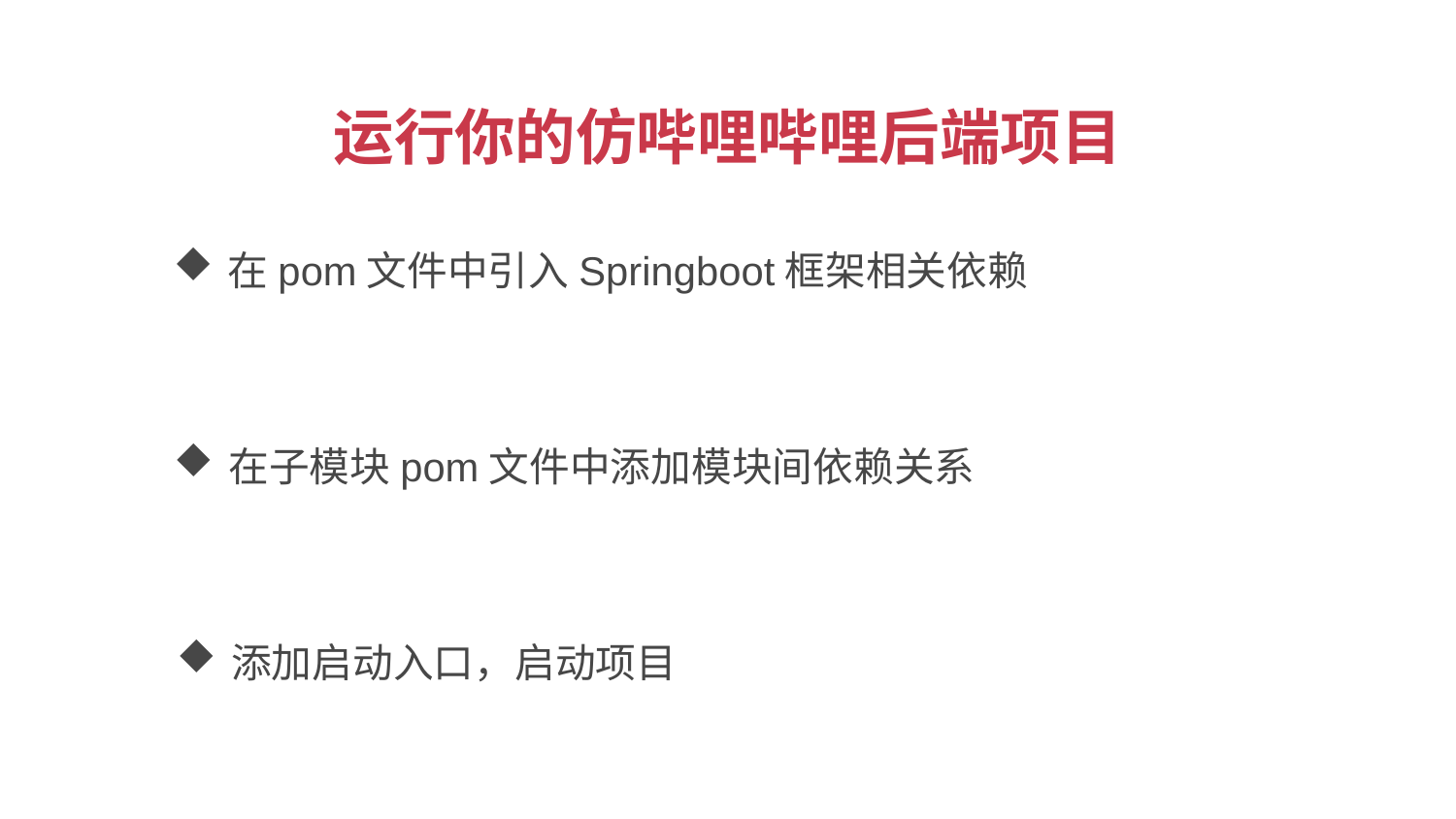

运行你的仿哔哩哔哩后端项目
在pom文件中引入Springboot框架相关依赖
在子模块pom文件中添加模块间依赖关系
添加启动入口，启动项目